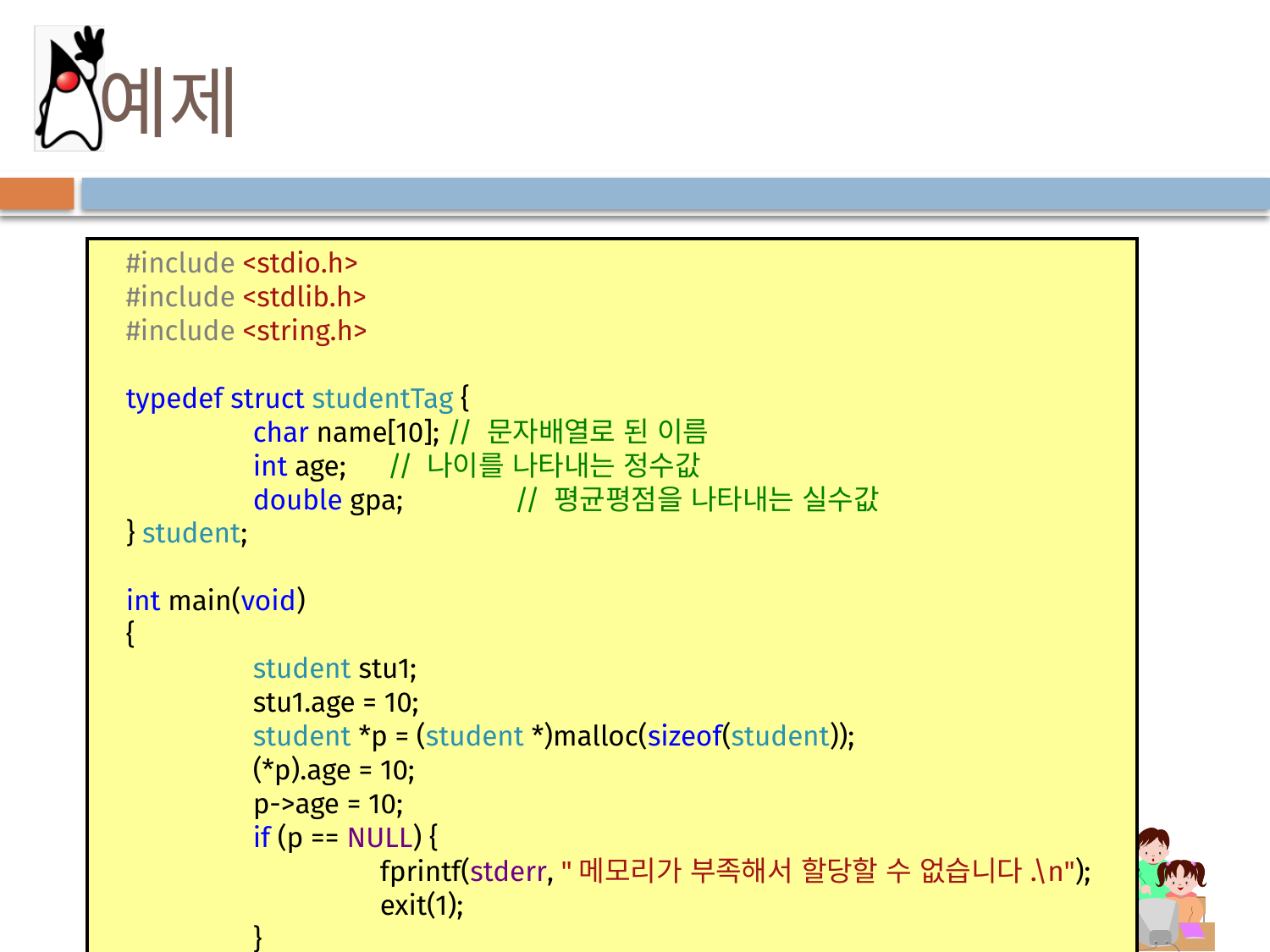

# 예제
#include <stdio.h>
#include <stdlib.h>
#include <string.h>

typedef struct studentTag {
	char name[10]; // 문자배열로 된 이름
	int age;	 // 나이를 나타내는 정수값
	double gpa;	 // 평균평점을 나타내는 실수값
} student;

int main(void)
{
	student stu1;
	stu1.age = 10;
	student *p = (student *)malloc(sizeof(student));
 	(*p).age = 10;
	p->age = 10;
	if (p == NULL) {
		fprintf(stderr, "메모리가 부족해서 할당할 수 없습니다.\n");
		exit(1);
	}